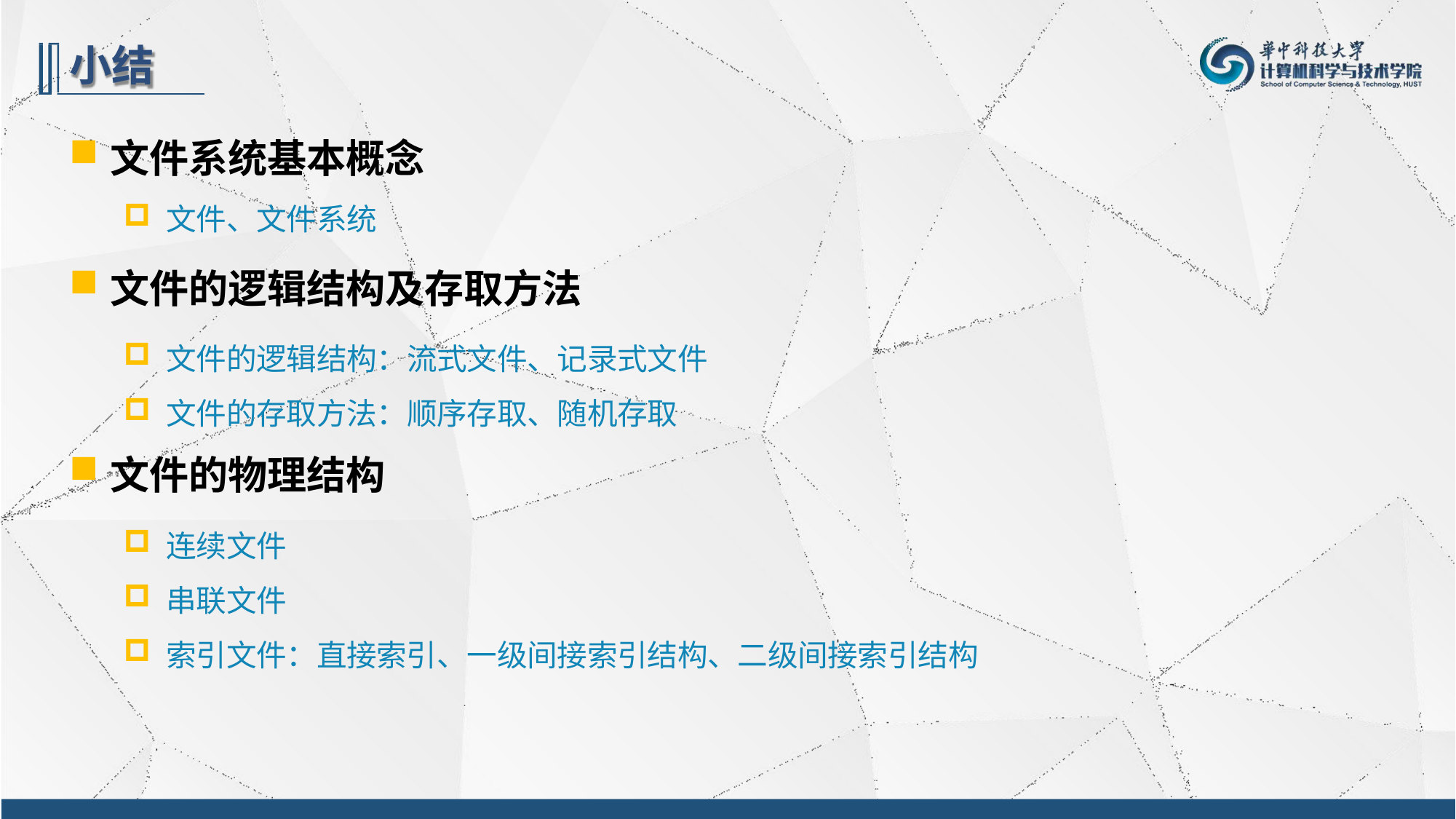

小结
文件系统基本概念
文件、文件系统
文件的逻辑结构及存取方法
文件的逻辑结构：流式文件、记录式文件
文件的存取方法：顺序存取、随机存取
文件的物理结构
连续文件
串联文件
索引文件：直接索引、一级间接索引结构、二级间接索引结构